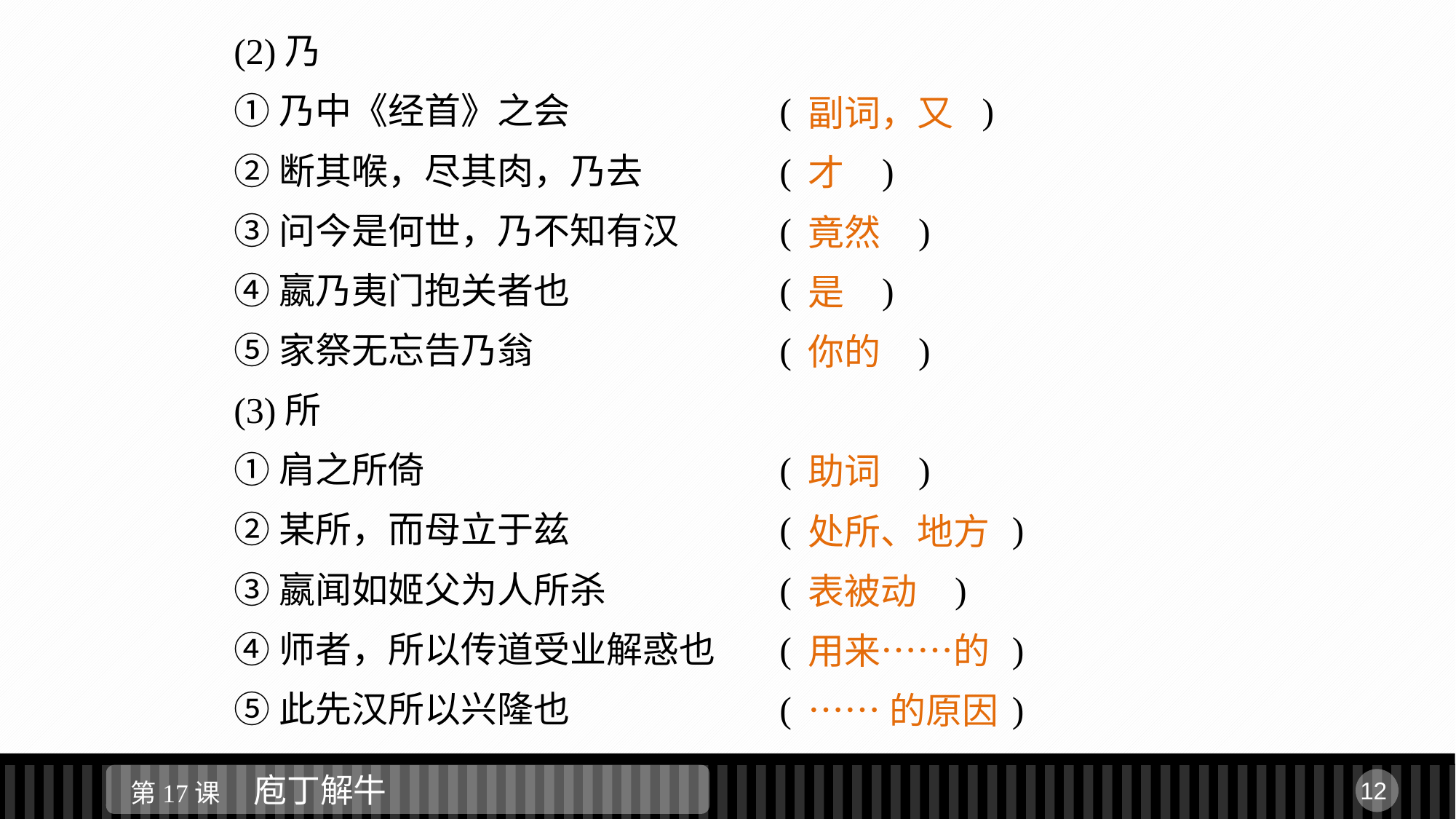

(2)乃
①乃中《经首》之会		(   　　　　)
②断其喉，尽其肉，乃去		(　　)
③问今是何世，乃不知有汉	(　　　)
④嬴乃夷门抱关者也		(　　)
⑤家祭无忘告乃翁			(　　　)
(3)所
①肩之所倚				(　　　)
②某所，而母立于兹		(　       　　　)
③嬴闻如姬父为人所杀		(　　　　)
④师者，所以传道受业解惑也	(　　　       　)
⑤此先汉所以兴隆也		(　　       　　)
副词，又
才
竟然
是
你的

助词
处所、地方
表被动
用来……的
……的原因